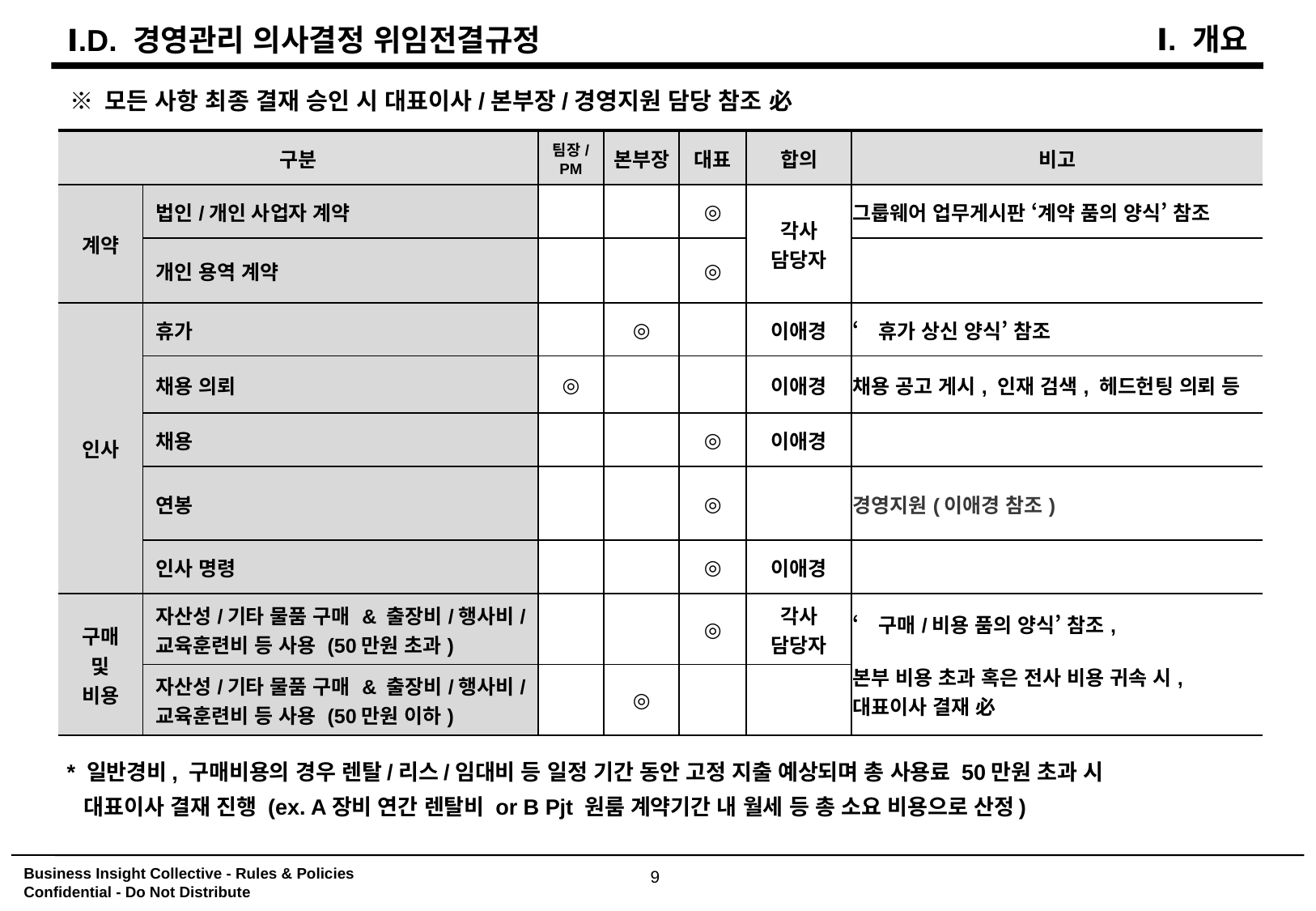

Ⅰ. 개요
Ⅰ.D. 경영관리 의사결정 위임전결규정
※ 모든 사항 최종 결재 승인 시 대표이사/본부장/경영지원 담당 참조 必
| 구분 |  | 팀장/ PM | 본부장 | 대표 | 합의 | 비고 |
| --- | --- | --- | --- | --- | --- | --- |
| 계약 | 법인/개인 사업자 계약 |  |  | ◎ | 각사 담당자 | 그룹웨어 업무게시판 ‘계약 품의 양식’ 참조 |
|  | 개인 용역 계약 |  |  | ◎ |  |  |
| 인사 | 휴가 |  | ◎ |  | 이애경 | ‘휴가 상신 양식’ 참조 |
|  | 채용 의뢰 | ◎ |  |  | 이애경 | 채용 공고 게시, 인재 검색, 헤드헌팅 의뢰 등 |
|  | 채용 |  |  | ◎ | 이애경 |  |
|  | 연봉 |  |  | ◎ |  | 경영지원(이애경 참조) |
|  | 인사 명령 |  |  | ◎ | 이애경 |  |
| 구매 및 비용 | 자산성/기타 물품 구매 & 출장비/행사비/ 교육훈련비 등 사용 (50만원 초과) |  |  | ◎ | 각사 담당자 | ‘구매/비용 품의 양식’ 참조, 본부 비용 초과 혹은 전사 비용 귀속 시, 대표이사 결재 必 |
|  | 자산성/기타 물품 구매 & 출장비/행사비/ 교육훈련비 등 사용 (50만원 이하) |  | ◎ |  |  |  |
* 일반경비, 구매비용의 경우 렌탈/리스/임대비 등 일정 기간 동안 고정 지출 예상되며 총 사용료 50만원 초과 시
  대표이사 결재 진행 (ex. A장비 연간 렌탈비 or B Pjt 원룸 계약기간 내 월세 등 총 소요 비용으로 산정)